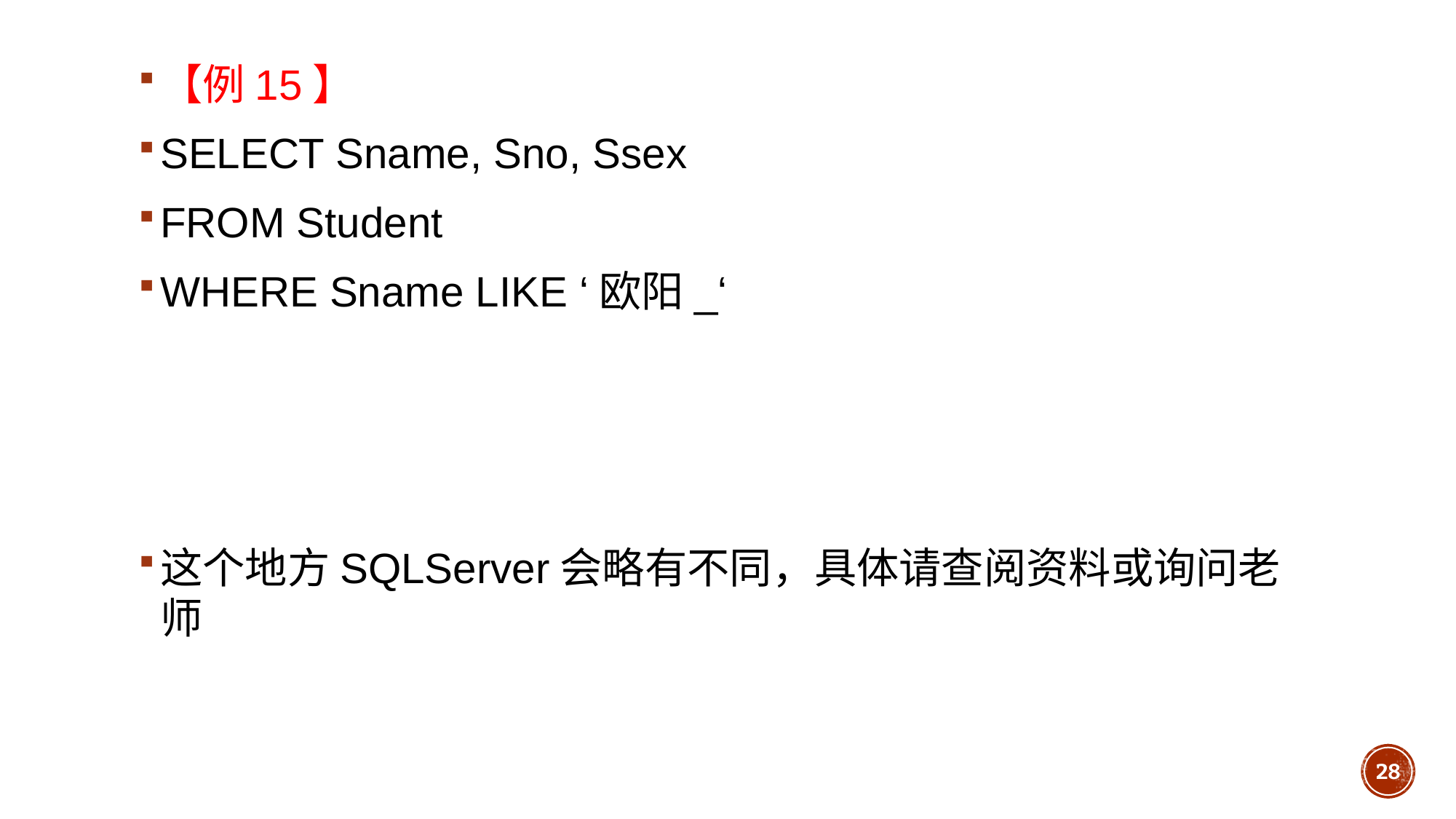

【例15】
SELECT Sname, Sno, Ssex
FROM Student
WHERE Sname LIKE ‘欧阳_‘

这个地方SQLServer会略有不同，具体请查阅资料或询问老师

28